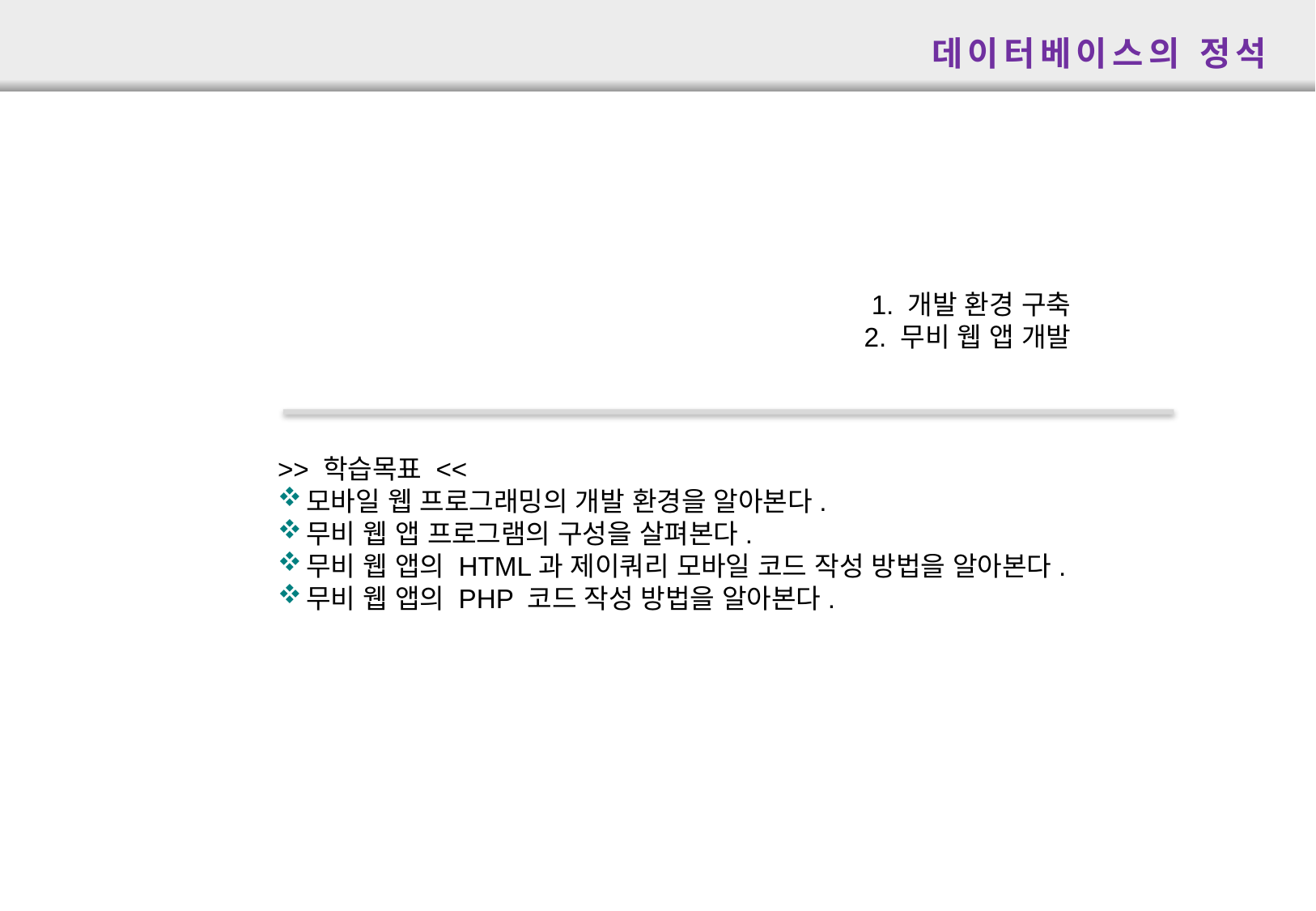

데이터베이스의 정석
1. 개발 환경 구축
2. 무비 웹 앱 개발

>> 학습목표 <<
모바일 웹 프로그래밍의 개발 환경을 알아본다.
무비 웹 앱 프로그램의 구성을 살펴본다.
무비 웹 앱의 HTML과 제이쿼리 모바일 코드 작성 방법을 알아본다.
무비 웹 앱의 PHP 코드 작성 방법을 알아본다.